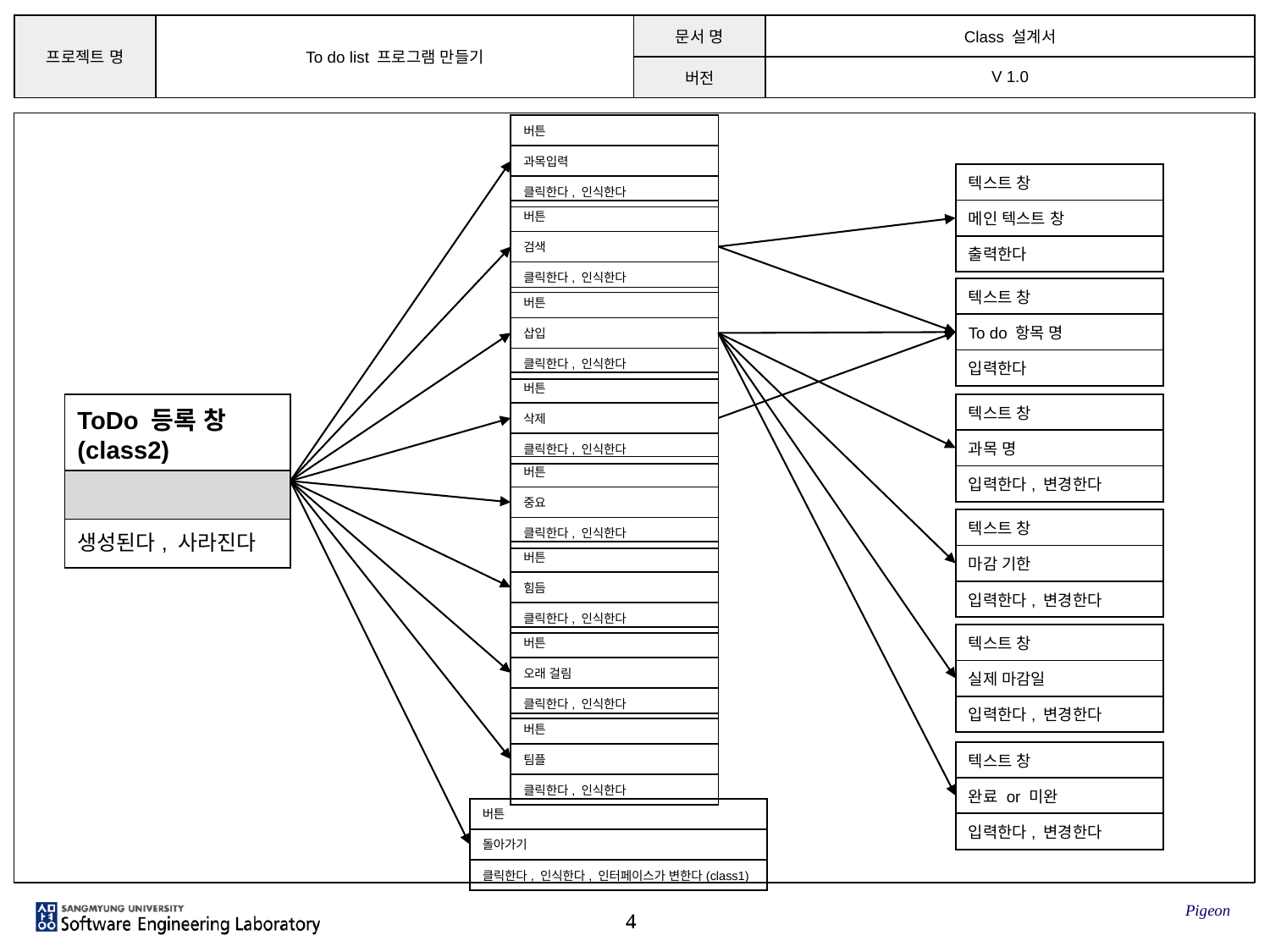

| 버튼 |
| --- |
| 과목입력 |
| 클릭한다, 인식한다 |
| 텍스트 창 |
| --- |
| 메인 텍스트 창 |
| 출력한다 |
| 버튼 |
| --- |
| 검색 |
| 클릭한다, 인식한다 |
| 텍스트 창 |
| --- |
| To do 항목 명 |
| 입력한다 |
| 버튼 |
| --- |
| 삽입 |
| 클릭한다, 인식한다 |
| 버튼 |
| --- |
| 삭제 |
| 클릭한다, 인식한다 |
| 텍스트 창 |
| --- |
| 과목 명 |
| 입력한다, 변경한다 |
| ToDo 등록 창 (class2) |
| --- |
|  |
| 생성된다, 사라진다 |
| 버튼 |
| --- |
| 중요 |
| 클릭한다, 인식한다 |
| 텍스트 창 |
| --- |
| 마감 기한 |
| 입력한다, 변경한다 |
| 버튼 |
| --- |
| 힘듬 |
| 클릭한다, 인식한다 |
| 텍스트 창 |
| --- |
| 실제 마감일 |
| 입력한다, 변경한다 |
| 버튼 |
| --- |
| 오래 걸림 |
| 클릭한다, 인식한다 |
| 버튼 |
| --- |
| 팀플 |
| 클릭한다, 인식한다 |
| 텍스트 창 |
| --- |
| 완료 or 미완 |
| 입력한다, 변경한다 |
| 버튼 |
| --- |
| 돌아가기 |
| 클릭한다, 인식한다, 인터페이스가 변한다(class1) |
Pigeon